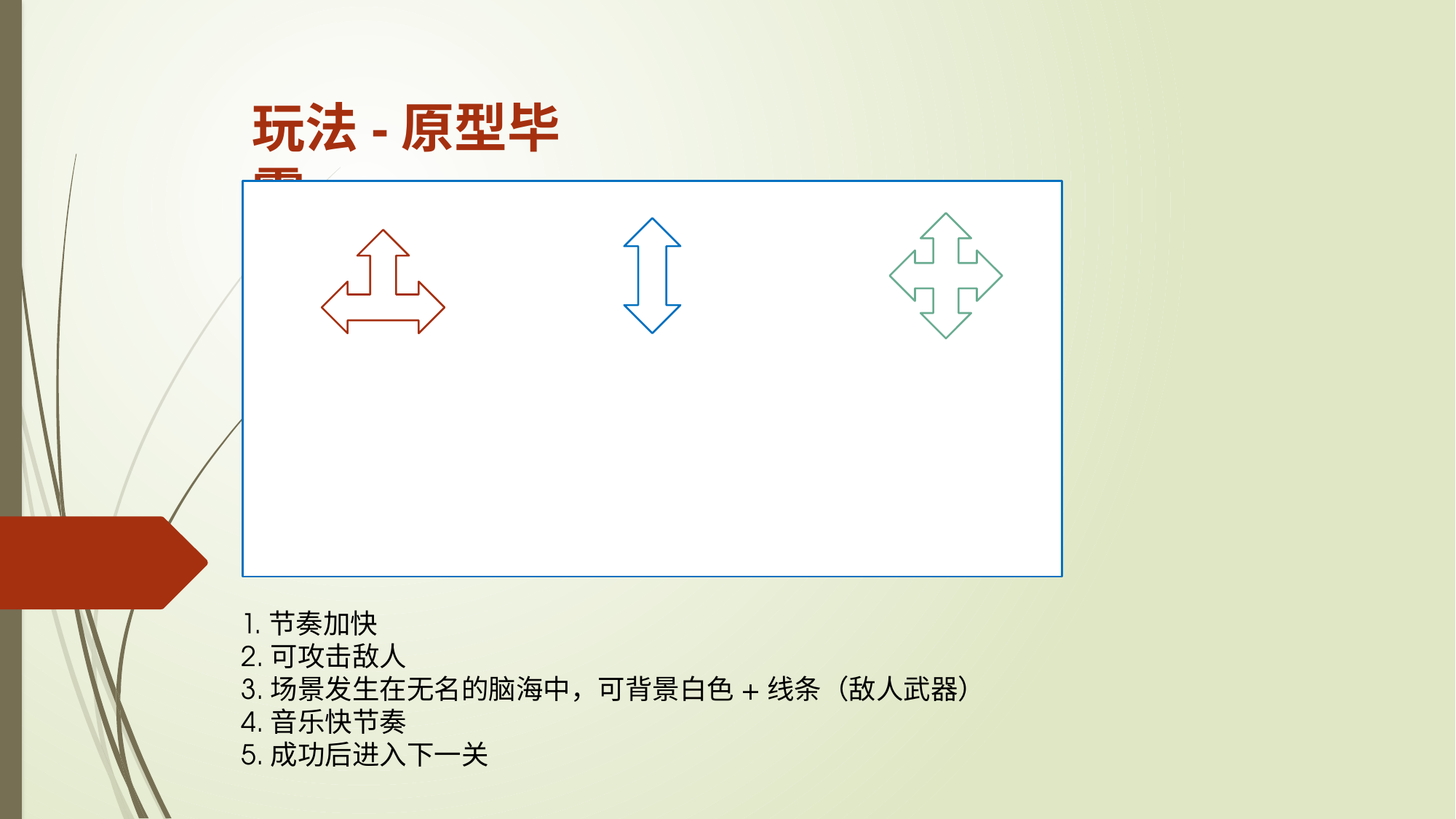

玩法-原型毕露

1.节奏加快
2.可攻击敌人
3.场景发生在无名的脑海中，可背景白色+线条（敌人武器）
4.音乐快节奏
5.成功后进入下一关